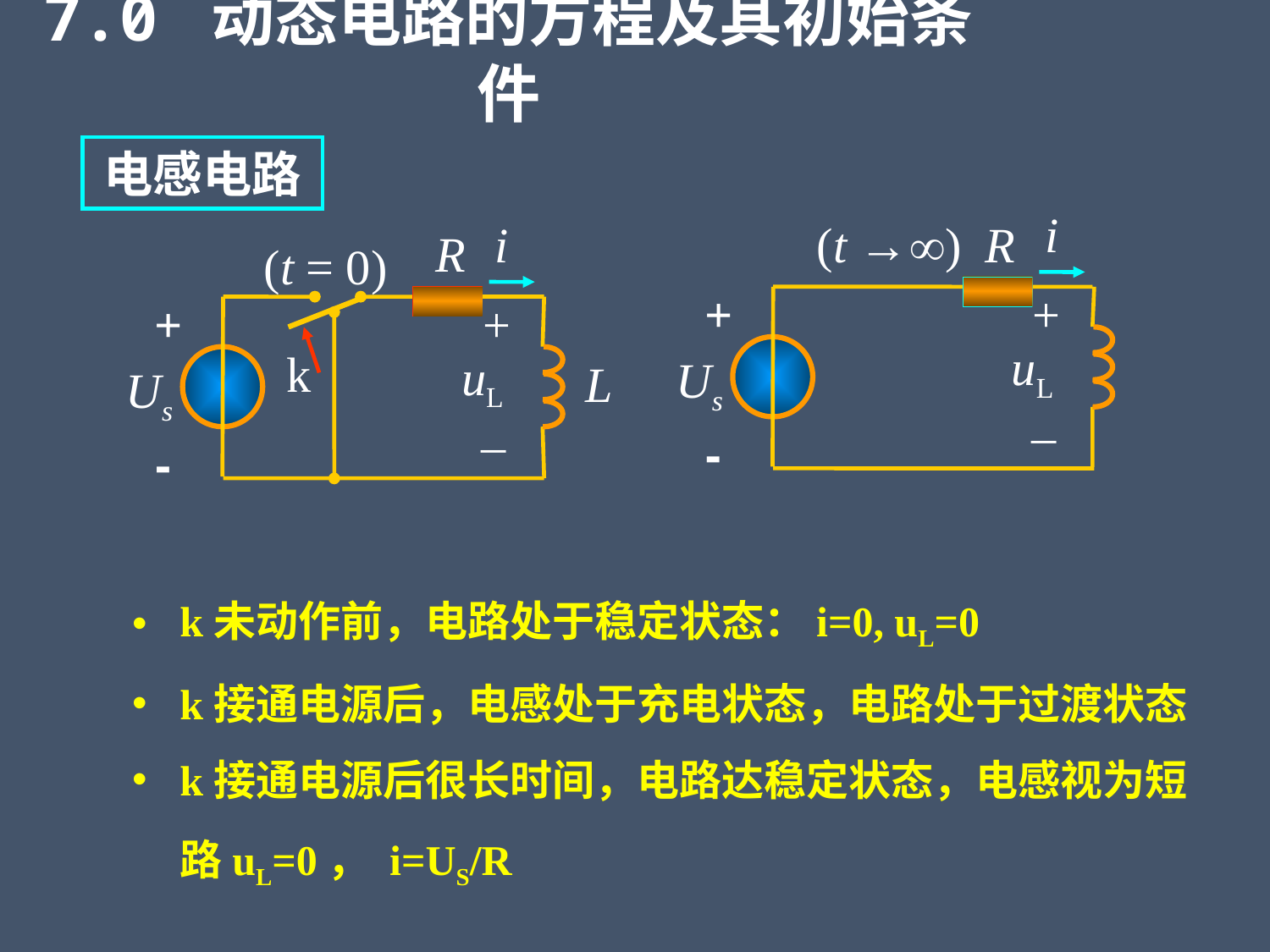

7.0 动态电路的方程及其初始条件
电感电路
i

 (t →∞)
R
+

+
–
uL

Us

-

i

R
 (t = 0)
+

+
–
uL

k

L
Us
-

k未动作前，电路处于稳定状态：i=0, uL=0
k接通电源后，电感处于充电状态，电路处于过渡状态
k接通电源后很长时间，电路达稳定状态，电感视为短路uL=0， i=US/R